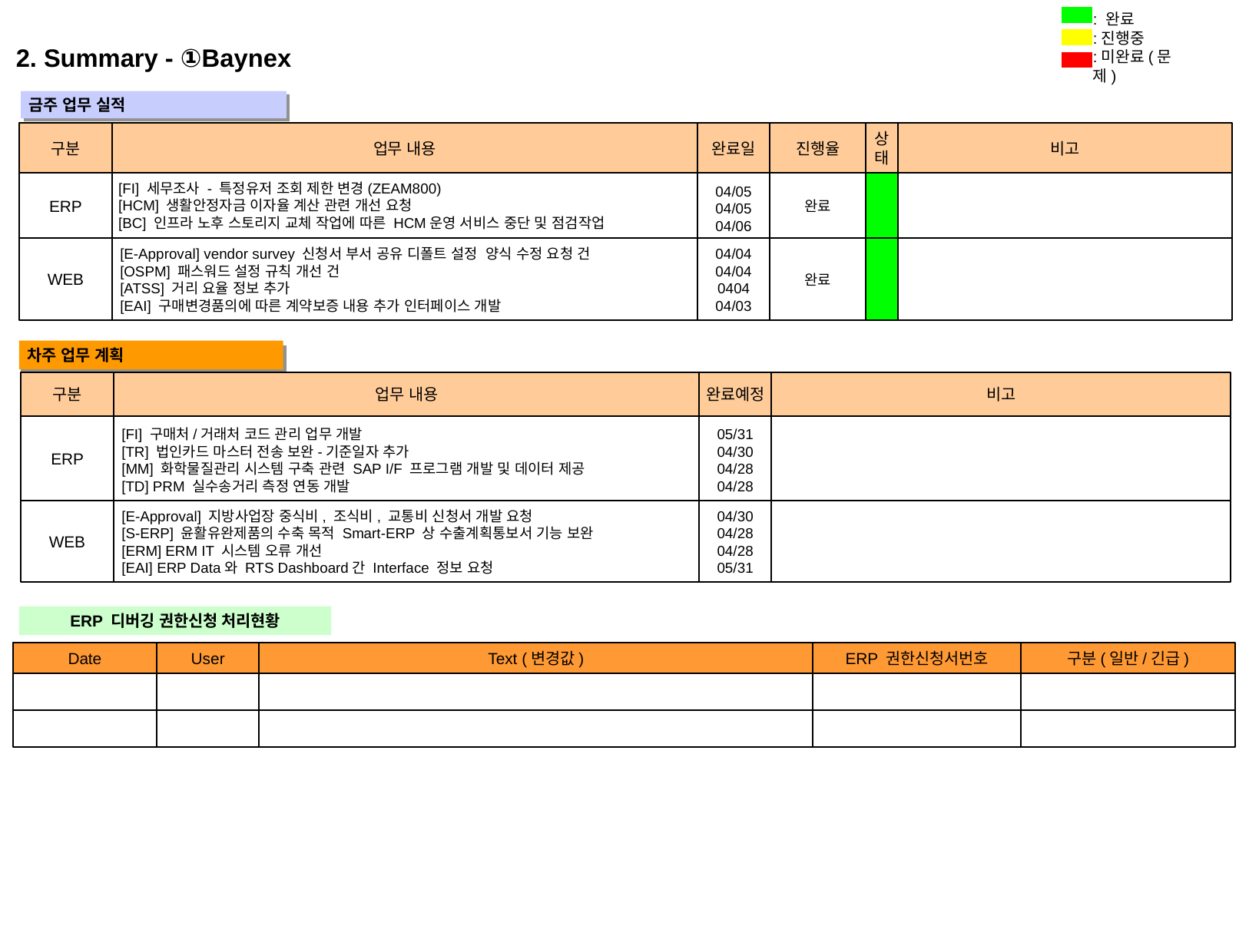

: 완료
:진행중
:미완료(문제)
2. Summary - ①Baynex

 금주 업무 실적
" "
구분
업무 내용
완료일
진행율
상
태
비고

ERP

완료

[FI] 세무조사 - 특정유저 조회 제한 변경(ZEAM800)
[HCM] 생활안정자금 이자율 계산 관련 개선 요청
[BC] 인프라 노후 스토리지 교체 작업에 따른 HCM운영 서비스 중단 및 점검작업
04/05
04/05
04/06

WEB

완료

[E-Approval] vendor survey 신청서 부서 공유 디폴트 설정  양식 수정 요청 건
[OSPM] 패스워드 설정 규칙 개선 건
[ATSS] 거리 요율 정보 추가
[EAI] 구매변경품의에 따른 계약보증 내용 추가 인터페이스 개발
04/04
04/04
0404
04/03

 차주 업무 계획
" "
구분
업무 내용
완료예정
비고

ERP

[FI] 구매처/거래처 코드 관리 업무 개발
[TR] 법인카드 마스터 전송 보완-기준일자 추가
[MM] 화학물질관리 시스템 구축 관련 SAP I/F 프로그램 개발 및 데이터 제공
[TD] PRM 실수송거리 측정 연동 개발
05/31
04/30
04/28
04/28

WEB

[E-Approval] 지방사업장 중식비, 조식비, 교통비 신청서 개발 요청
[S-ERP] 윤활유완제품의 수축 목적 Smart-ERP 상 수출계획통보서 기능 보완
[ERM] ERM IT 시스템 오류 개선
[EAI] ERP Data와 RTS Dashboard간 Interface 정보 요청
04/30
04/28
04/28
05/31

ERP 디버깅 권한신청 처리현황
Date
User
Text (변경값)
ERP 권한신청서번호
구분(일반/긴급)